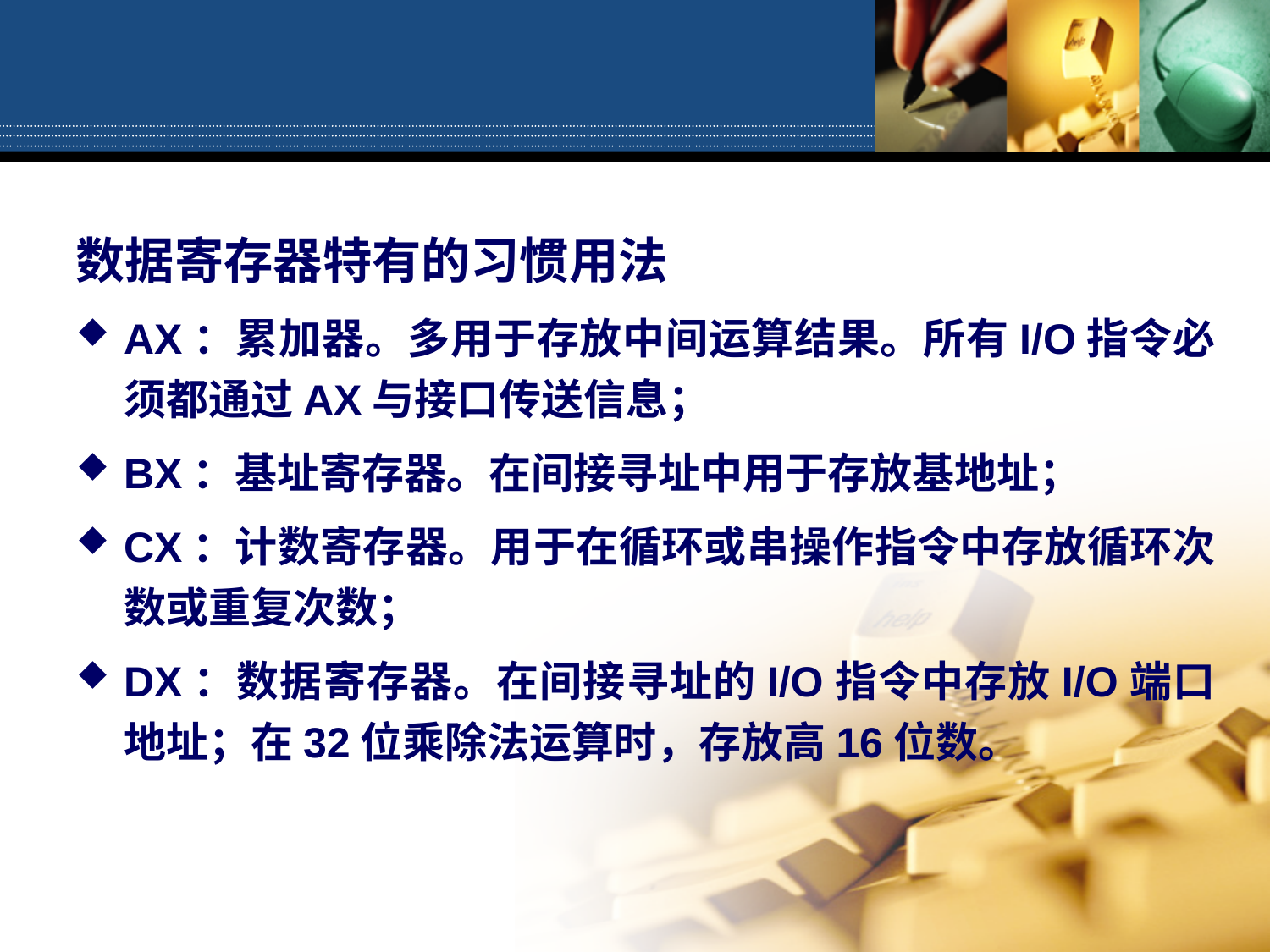

数据寄存器特有的习惯用法
AX：累加器。多用于存放中间运算结果。所有I/O指令必须都通过AX与接口传送信息；
BX：基址寄存器。在间接寻址中用于存放基地址；
CX：计数寄存器。用于在循环或串操作指令中存放循环次数或重复次数；
DX：数据寄存器。在间接寻址的I/O指令中存放I/O端口地址；在32位乘除法运算时，存放高16位数。